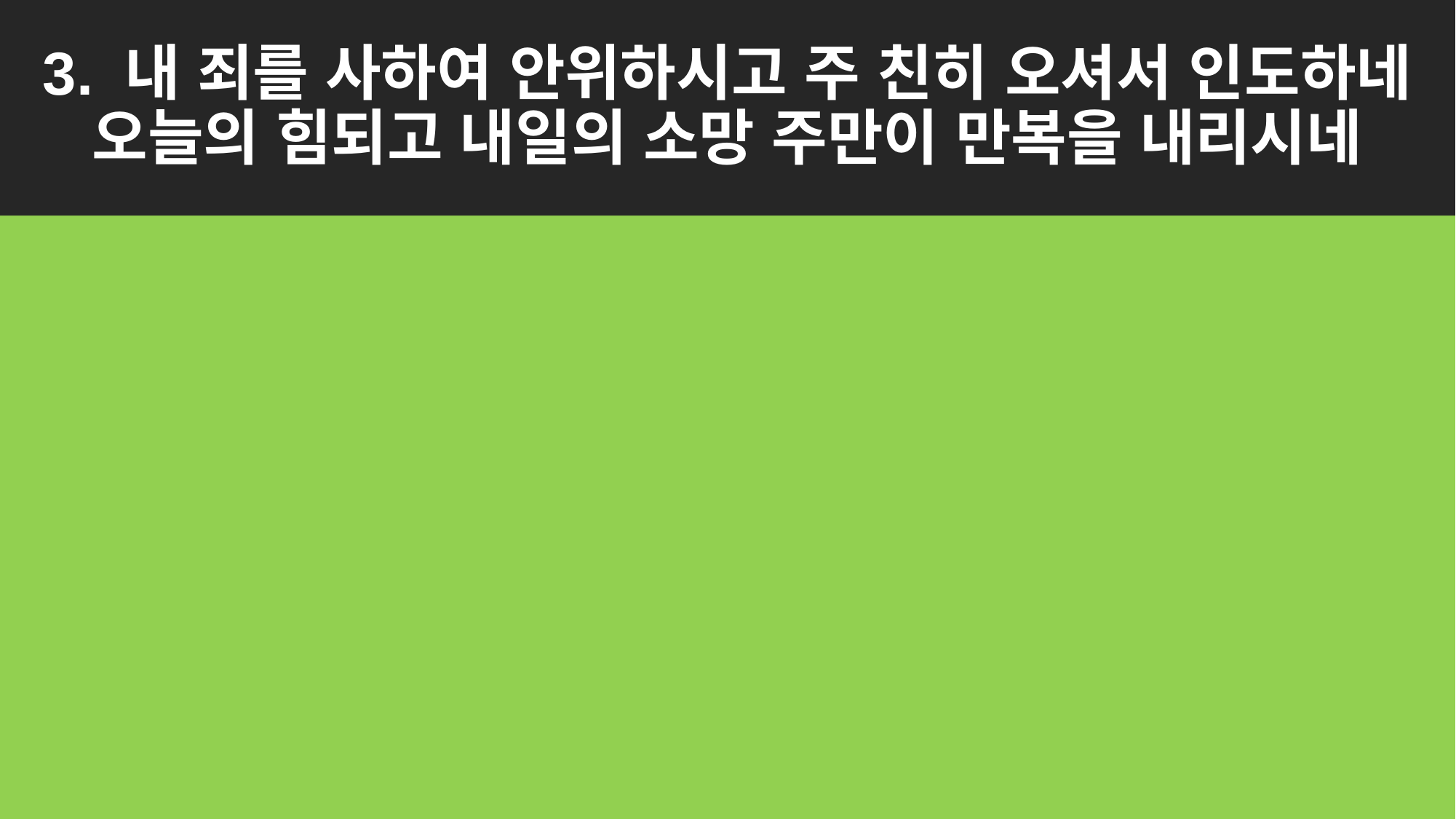

# 3. 내 죄를 사하여 안위하시고 주 친히 오셔서 인도하네 오늘의 힘되고 내일의 소망 주만이 만복을 내리시네